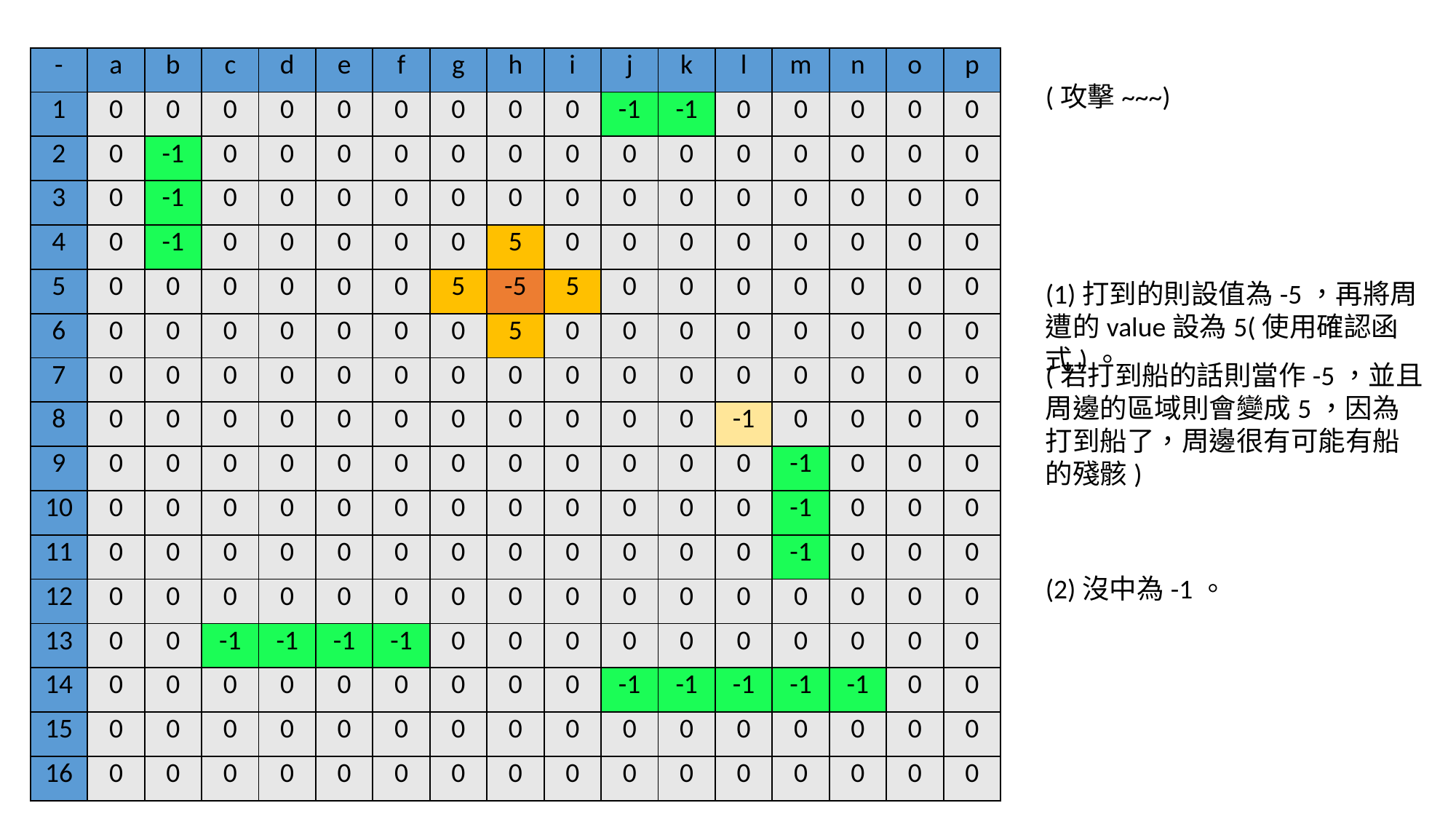

| - | a | b | c | d | e | f | g | h | i | j | k | l | m | n | o | p |
| --- | --- | --- | --- | --- | --- | --- | --- | --- | --- | --- | --- | --- | --- | --- | --- | --- |
| 1 | 0 | 0 | 0 | 0 | 0 | 0 | 0 | 0 | 0 | -1 | -1 | 0 | 0 | 0 | 0 | 0 |
| 2 | 0 | -1 | 0 | 0 | 0 | 0 | 0 | 0 | 0 | 0 | 0 | 0 | 0 | 0 | 0 | 0 |
| 3 | 0 | -1 | 0 | 0 | 0 | 0 | 0 | 0 | 0 | 0 | 0 | 0 | 0 | 0 | 0 | 0 |
| 4 | 0 | -1 | 0 | 0 | 0 | 0 | 0 | 5 | 0 | 0 | 0 | 0 | 0 | 0 | 0 | 0 |
| 5 | 0 | 0 | 0 | 0 | 0 | 0 | 5 | -5 | 5 | 0 | 0 | 0 | 0 | 0 | 0 | 0 |
| 6 | 0 | 0 | 0 | 0 | 0 | 0 | 0 | 5 | 0 | 0 | 0 | 0 | 0 | 0 | 0 | 0 |
| 7 | 0 | 0 | 0 | 0 | 0 | 0 | 0 | 0 | 0 | 0 | 0 | 0 | 0 | 0 | 0 | 0 |
| 8 | 0 | 0 | 0 | 0 | 0 | 0 | 0 | 0 | 0 | 0 | 0 | -1 | 0 | 0 | 0 | 0 |
| 9 | 0 | 0 | 0 | 0 | 0 | 0 | 0 | 0 | 0 | 0 | 0 | 0 | -1 | 0 | 0 | 0 |
| 10 | 0 | 0 | 0 | 0 | 0 | 0 | 0 | 0 | 0 | 0 | 0 | 0 | -1 | 0 | 0 | 0 |
| 11 | 0 | 0 | 0 | 0 | 0 | 0 | 0 | 0 | 0 | 0 | 0 | 0 | -1 | 0 | 0 | 0 |
| 12 | 0 | 0 | 0 | 0 | 0 | 0 | 0 | 0 | 0 | 0 | 0 | 0 | 0 | 0 | 0 | 0 |
| 13 | 0 | 0 | -1 | -1 | -1 | -1 | 0 | 0 | 0 | 0 | 0 | 0 | 0 | 0 | 0 | 0 |
| 14 | 0 | 0 | 0 | 0 | 0 | 0 | 0 | 0 | 0 | -1 | -1 | -1 | -1 | -1 | 0 | 0 |
| 15 | 0 | 0 | 0 | 0 | 0 | 0 | 0 | 0 | 0 | 0 | 0 | 0 | 0 | 0 | 0 | 0 |
| 16 | 0 | 0 | 0 | 0 | 0 | 0 | 0 | 0 | 0 | 0 | 0 | 0 | 0 | 0 | 0 | 0 |
(攻擊~~~)
(1)打到的則設值為-5，再將周遭的value設為5(使用確認函式)。

(2)沒中為-1。
(若打到船的話則當作-5，並且周邊的區域則會變成5，因為打到船了，周邊很有可能有船的殘骸)